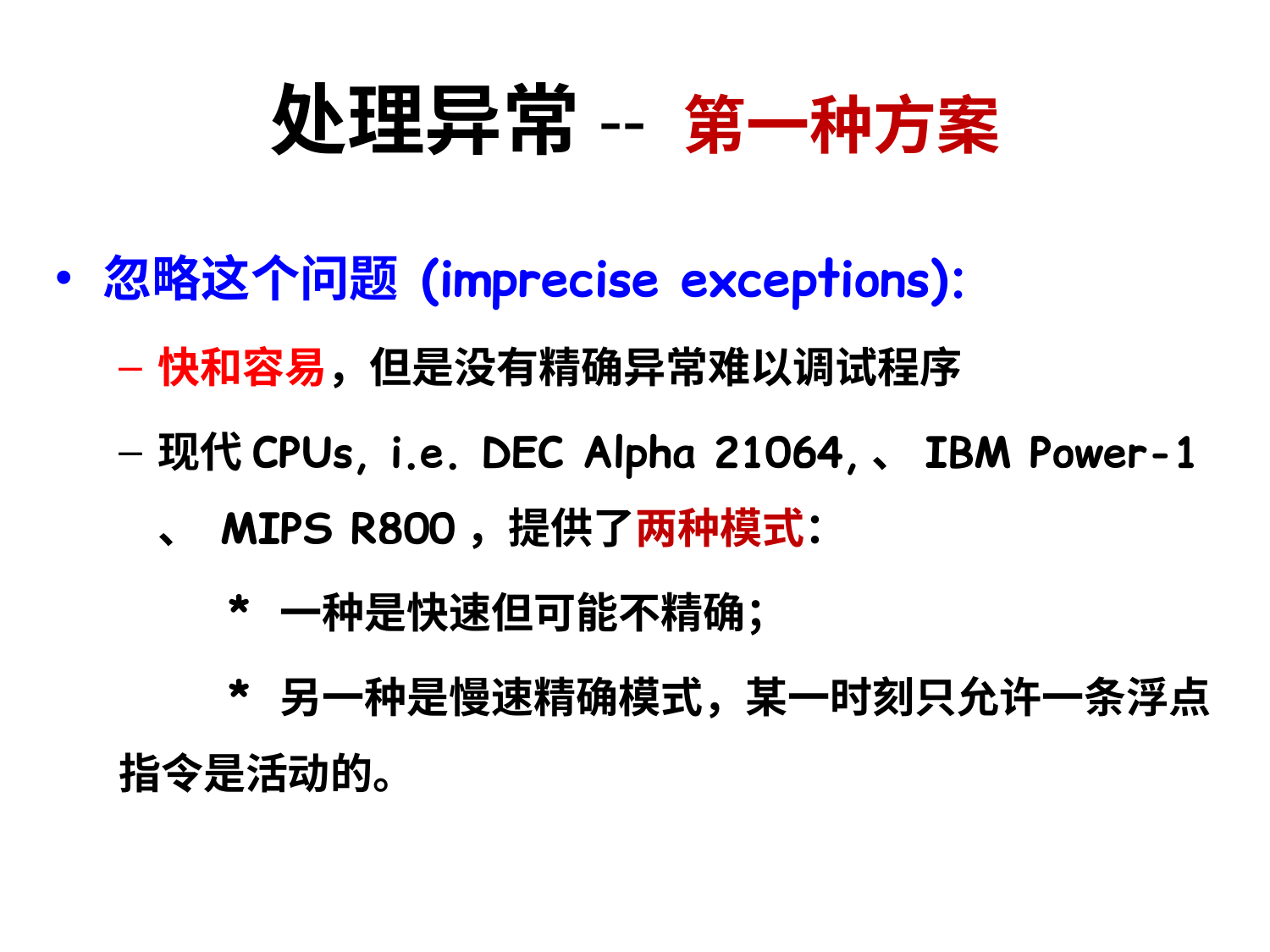

# 处理异常-- 第一种方案
忽略这个问题 (imprecise exceptions):
快和容易，但是没有精确异常难以调试程序
现代CPUs, i.e. DEC Alpha 21064,、IBM Power-1 、 MIPS R800，提供了两种模式：
      * 一种是快速但可能不精确；
      * 另一种是慢速精确模式，某一时刻只允许一条浮点指令是活动的。
59